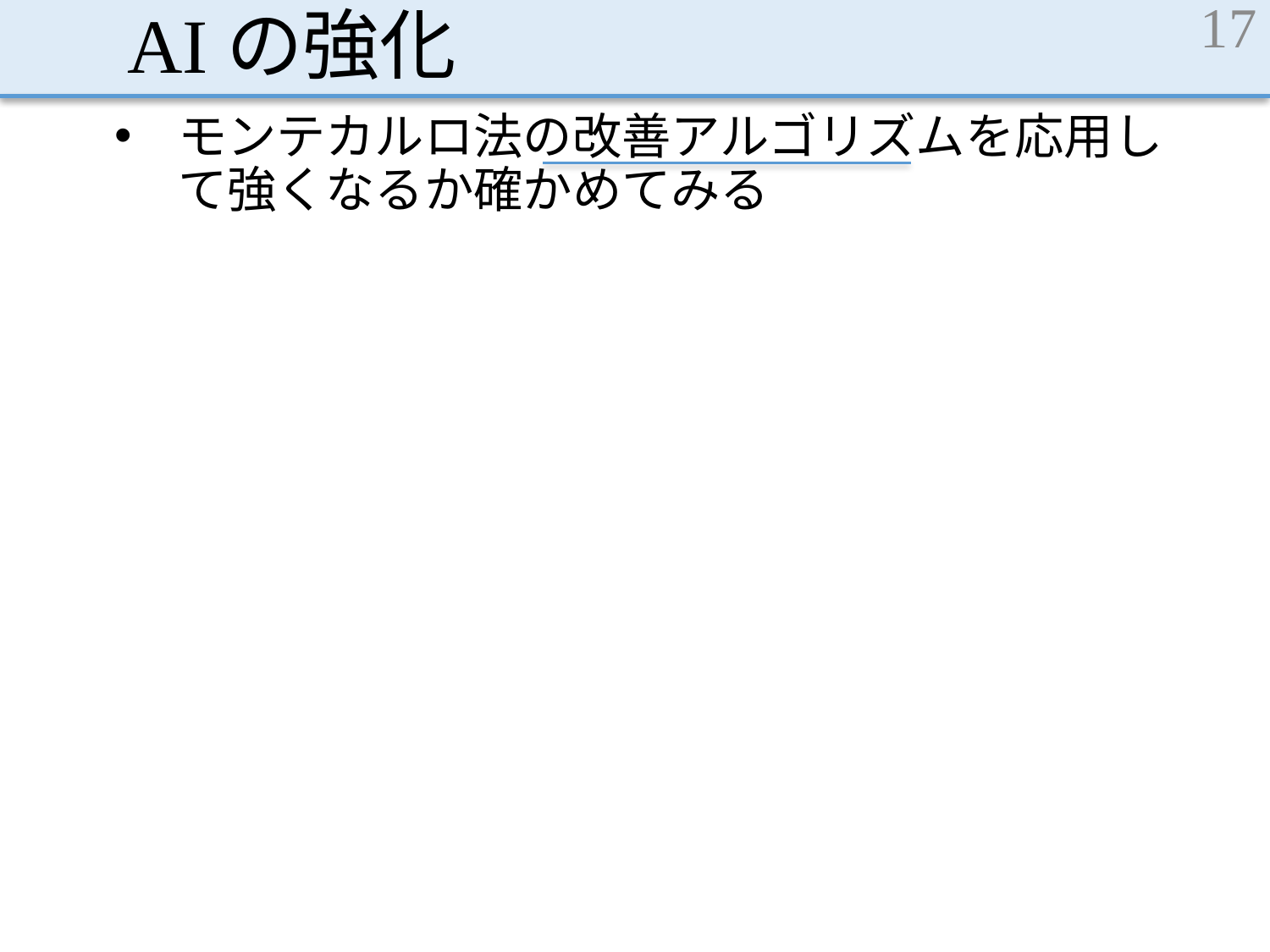

# AIの強化
17
モンテカルロ法の改善アルゴリズムを応用して強くなるか確かめてみる